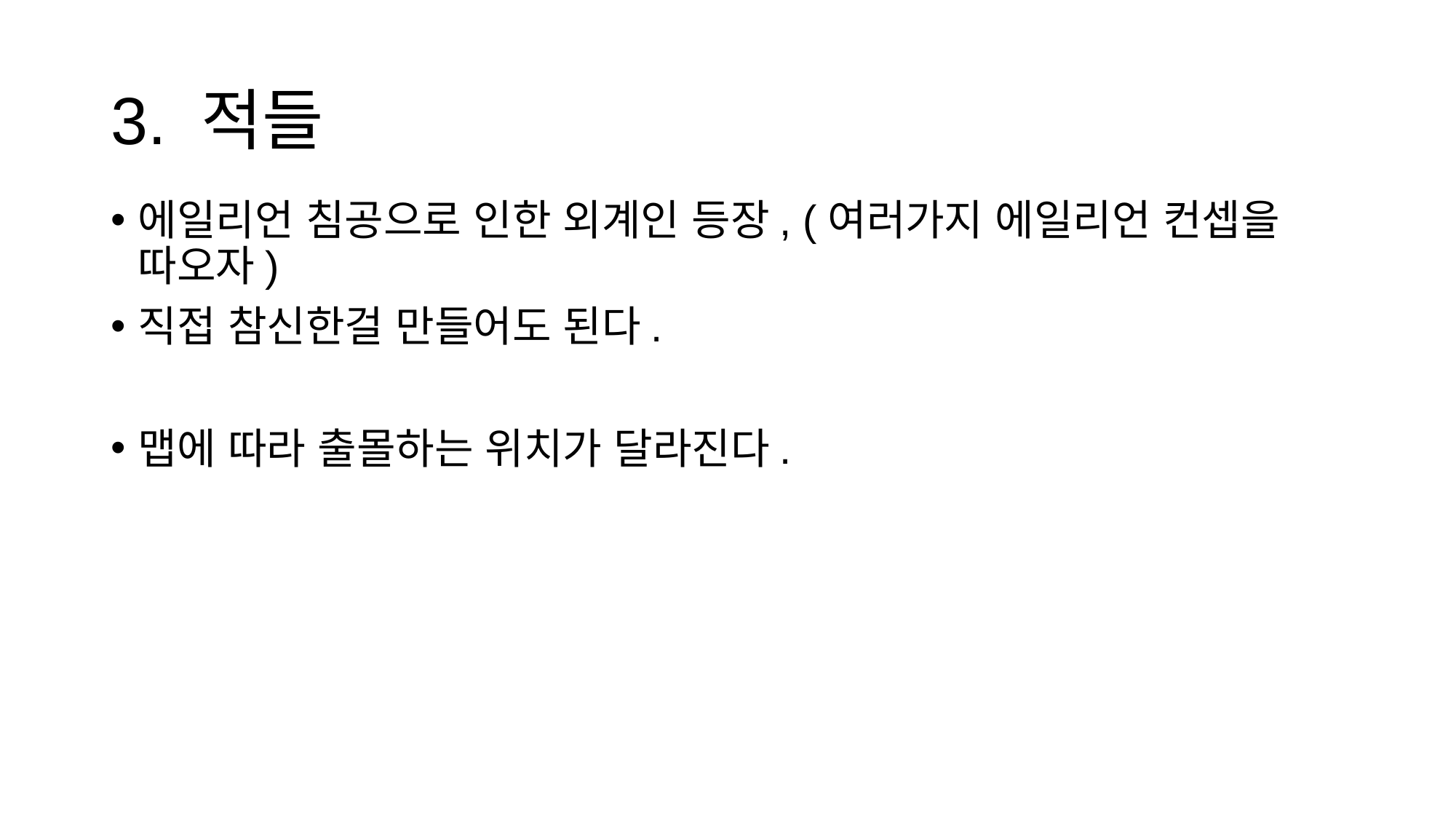

# 3. 적들
에일리언 침공으로 인한 외계인 등장, (여러가지 에일리언 컨셉을 따오자)
직접 참신한걸 만들어도 된다.

맵에 따라 출몰하는 위치가 달라진다.